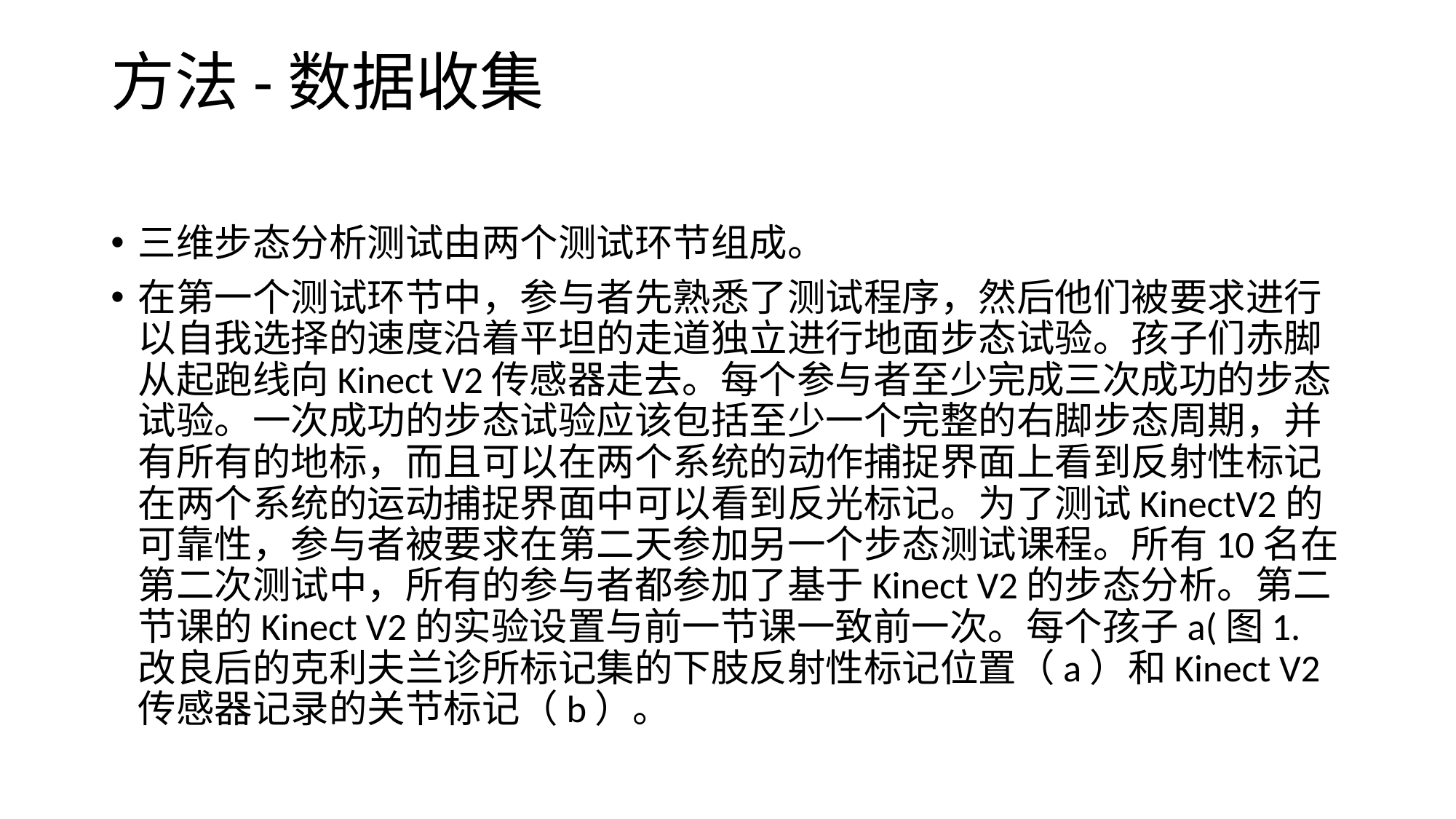

# 方法-数据收集
三维步态分析测试由两个测试环节组成。
在第一个测试环节中，参与者先熟悉了测试程序，然后他们被要求进行以自我选择的速度沿着平坦的走道独立进行地面步态试验。孩子们赤脚从起跑线向Kinect V2传感器走去。每个参与者至少完成三次成功的步态试验。一次成功的步态试验应该包括至少一个完整的右脚步态周期，并有所有的地标，而且可以在两个系统的动作捕捉界面上看到反射性标记在两个系统的运动捕捉界面中可以看到反光标记。为了测试KinectV2的可靠性，参与者被要求在第二天参加另一个步态测试课程。所有10名在第二次测试中，所有的参与者都参加了基于Kinect V2的步态分析。第二节课的Kinect V2的实验设置与前一节课一致前一次。每个孩子a(图1. 改良后的克利夫兰诊所标记集的下肢反射性标记位置（a）和Kinect V2传感器记录的关节标记（b）。